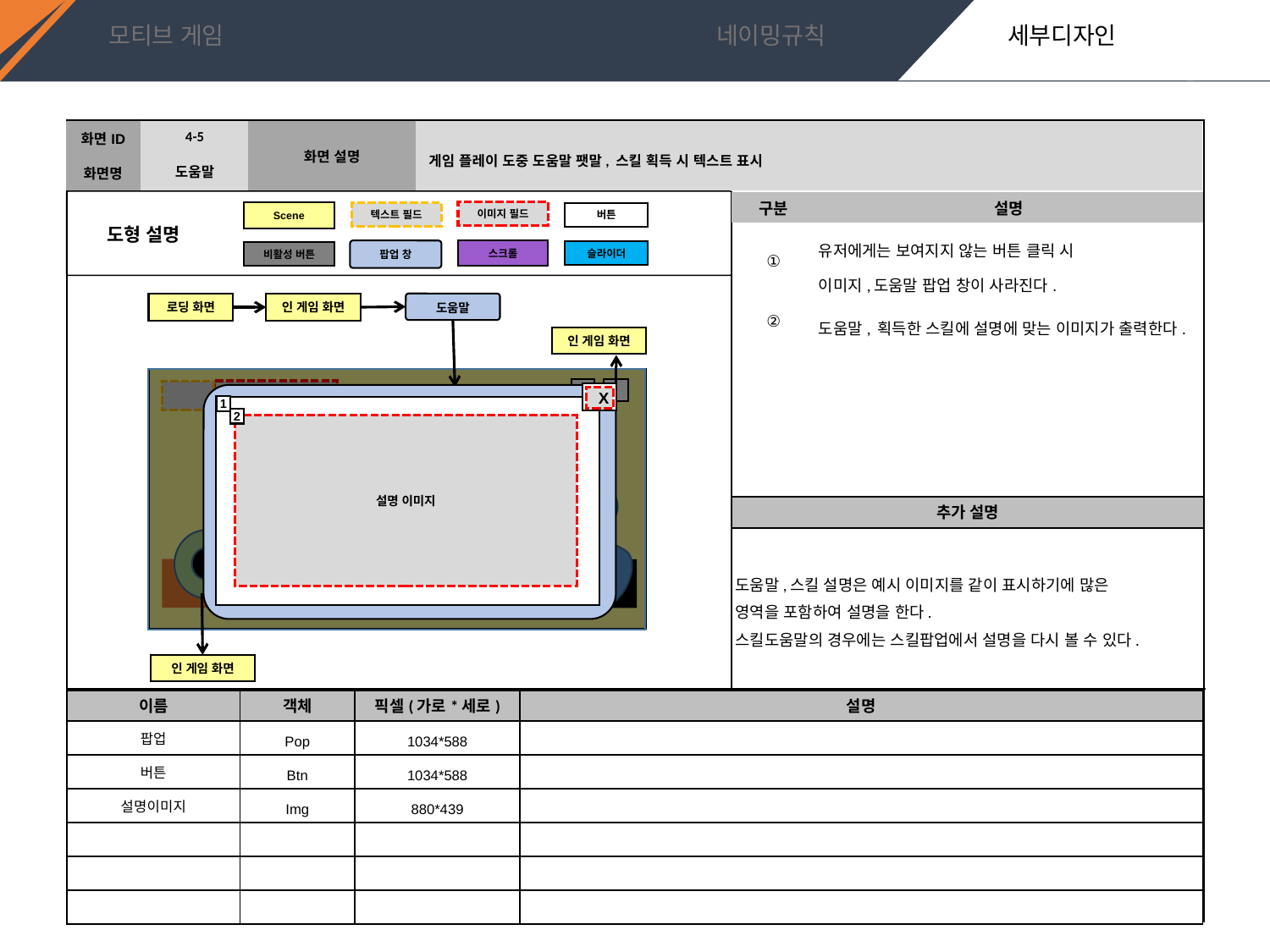

4-5
게임 플레이 도중 도움말 팻말, 스킬 획득 시 텍스트 표시
도움말
| 구분 | 설명 |
| --- | --- |
| ① | 유저에게는 보여지지 않는 버튼 클릭 시 이미지,도움말 팝업 창이 사라진다. |
| ② | 도움말, 획득한 스킬에 설명에 맞는 이미지가 출력한다. |
도움말
로딩 화면
인 게임 화면
인 게임 화면

텍스트 필드

X
1

2
설명 이미지

스킬
| 추가 설명 |
| --- |
| 도움말,스킬 설명은 예시 이미지를 같이 표시하기에 많은 영역을 포함하여 설명을 한다. 스킬도움말의 경우에는 스킬팝업에서 설명을 다시 볼 수 있다. |
인 게임 화면
| 이름 | 객체 | 픽셀(가로\*세로) | 설명 |
| --- | --- | --- | --- |
| 팝업 | Pop | 1034\*588 |  |
| 버튼 | Btn | 1034\*588 |  |
| 설명이미지 | Img | 880\*439 |  |
|  |  |  |  |
|  |  |  |  |
|  |  |  |  |